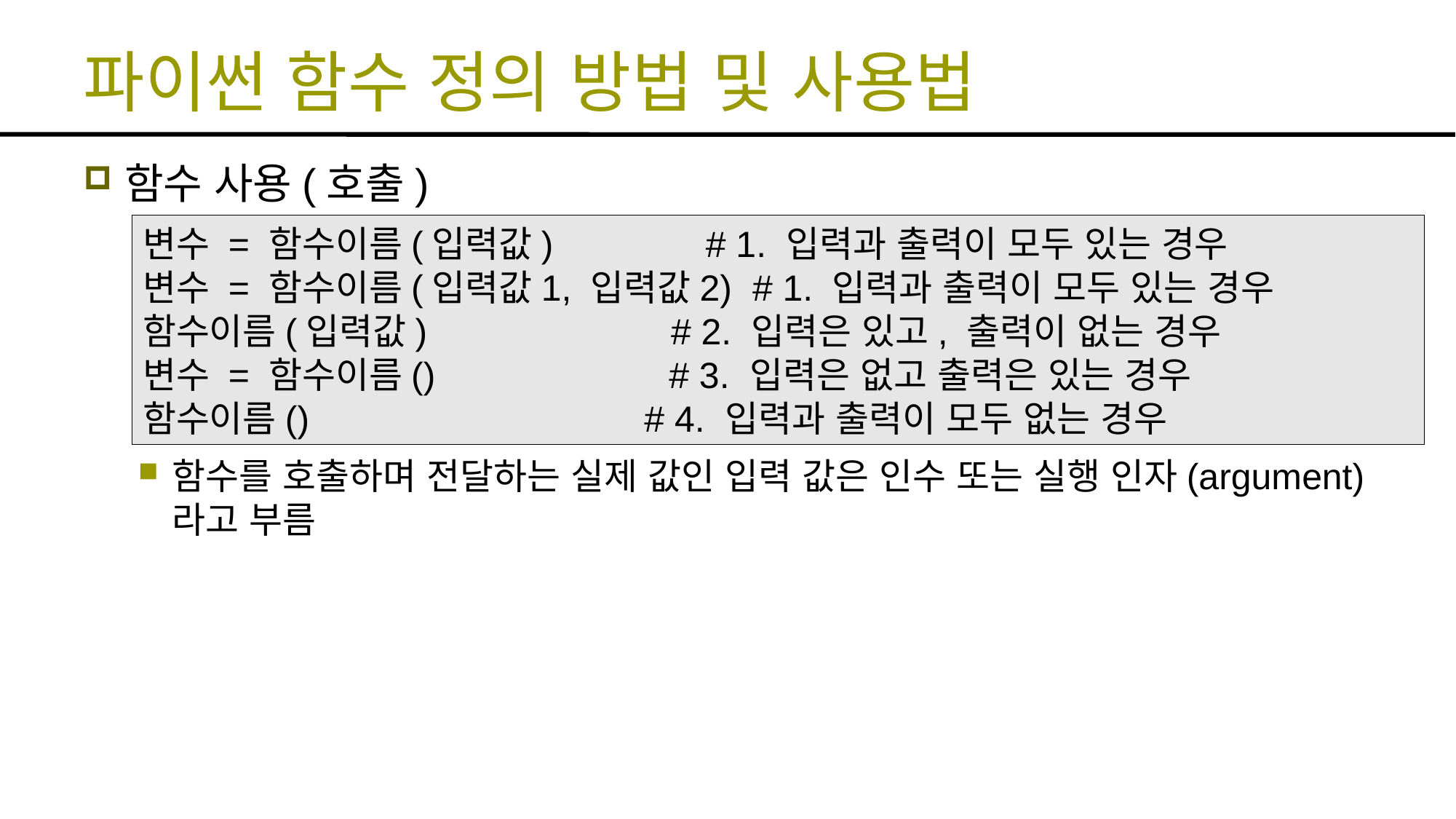

# 파이썬 함수 정의 방법 및 사용법
함수 사용(호출)

함수를 호출하며 전달하는 실제 값인 입력 값은 인수 또는 실행 인자(argument)라고 부름

변수 = 함수이름(입력값)               # 1. 입력과 출력이 모두 있는 경우
변수 = 함수이름(입력값1, 입력값2)  # 1. 입력과 출력이 모두 있는 경우
함수이름(입력값)                        # 2. 입력은 있고, 출력이 없는 경우
변수 = 함수이름()                       # 3. 입력은 없고 출력은 있는 경우
함수이름()                                 # 4. 입력과 출력이 모두 없는 경우